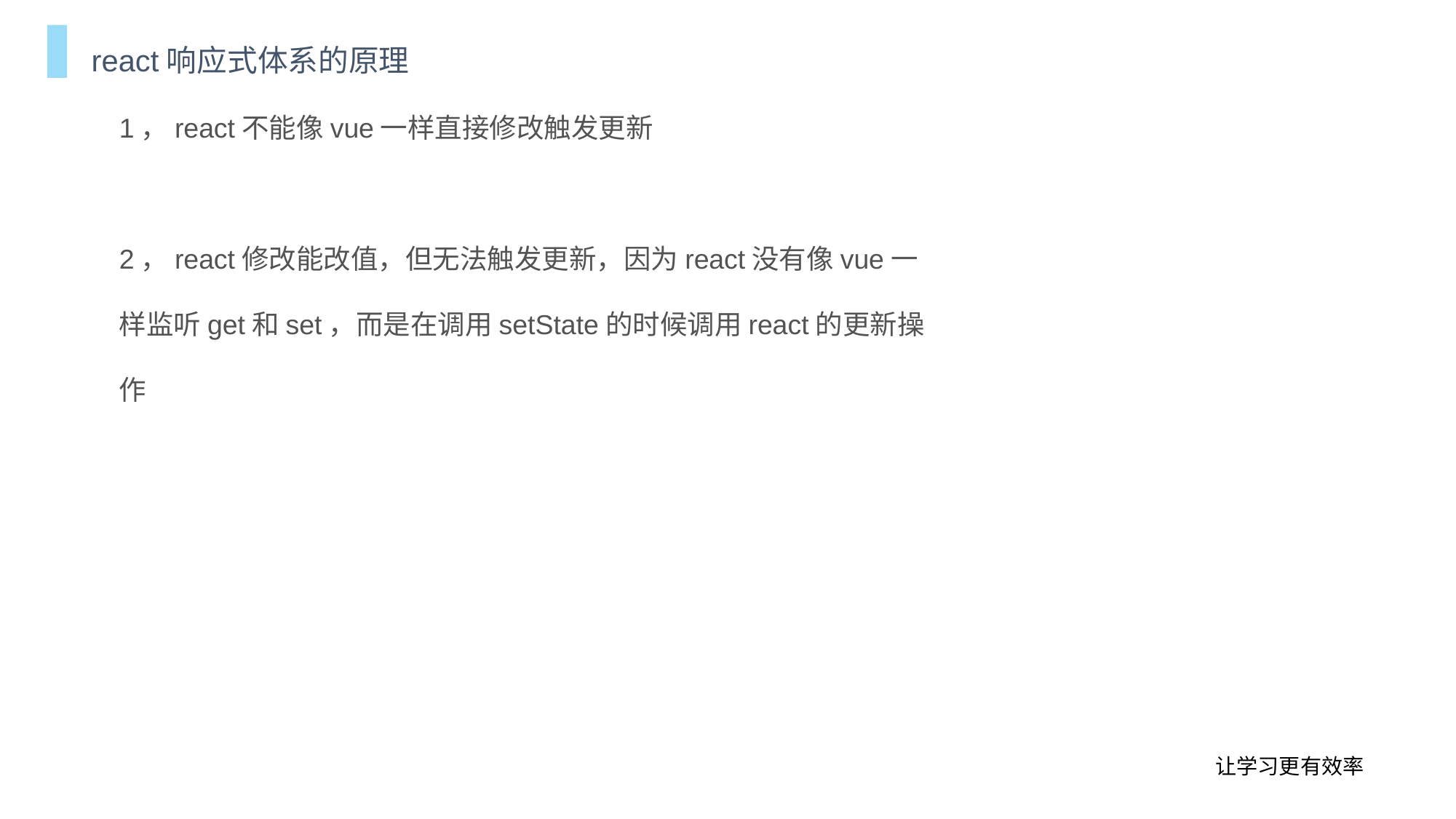

react响应式体系的原理

1，react不能像vue一样直接修改触发更新

2，react修改能改值，但无法触发更新，因为react没有像vue一样监听get和set，而是在调用setState的时候调用react的更新操作